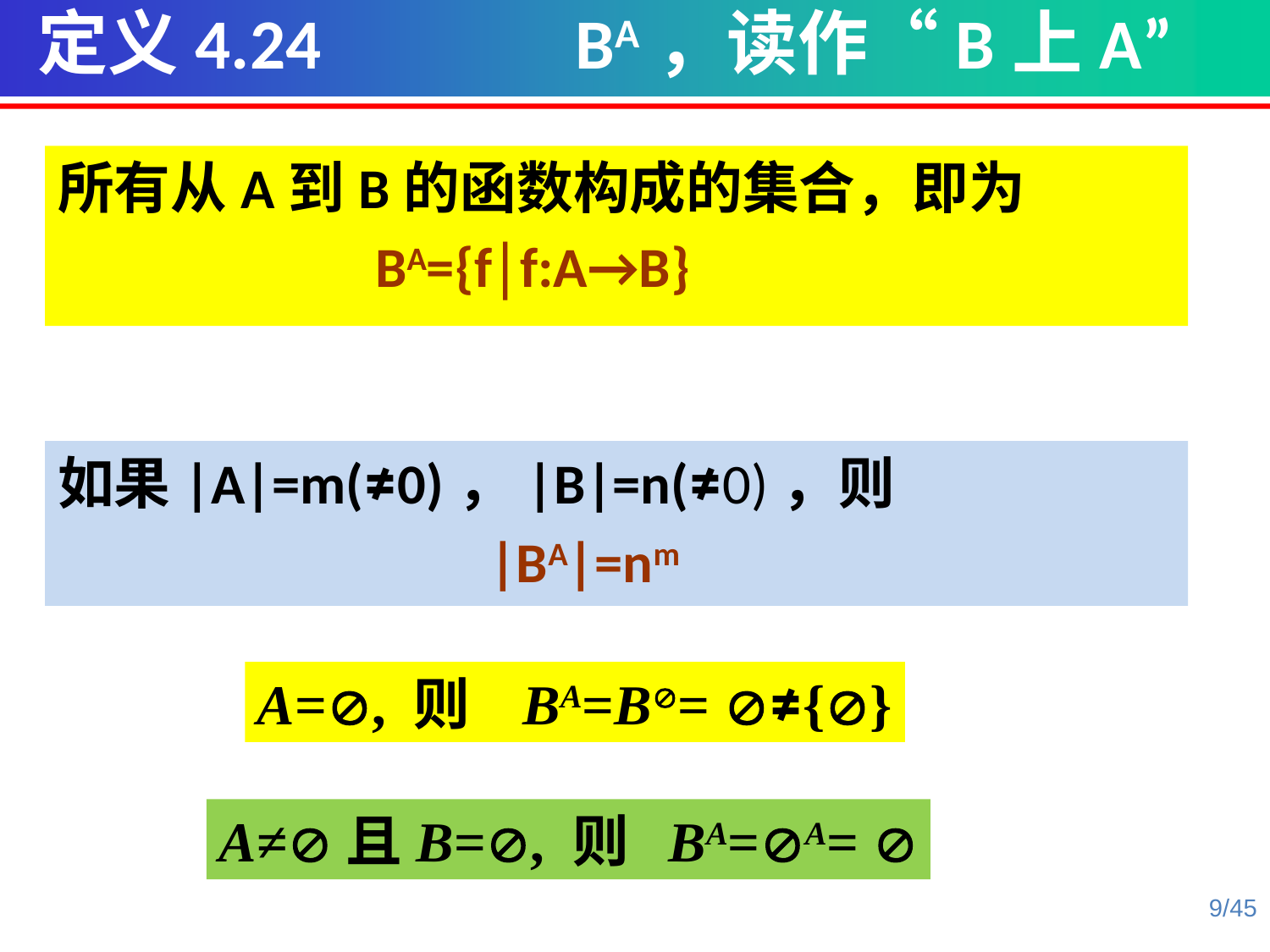

定义4.24                BA，读作“B上A”
所有从A到B的函数构成的集合，即为
                         BA={f│f:A→B}
如果|A|=m(≠0)，|B|=n(≠0)，则
|BA|=nm
A=∅, 则   BA=B∅= ∅≠{∅}
A≠∅且B=∅, 则  BA=∅A= ∅
9/45